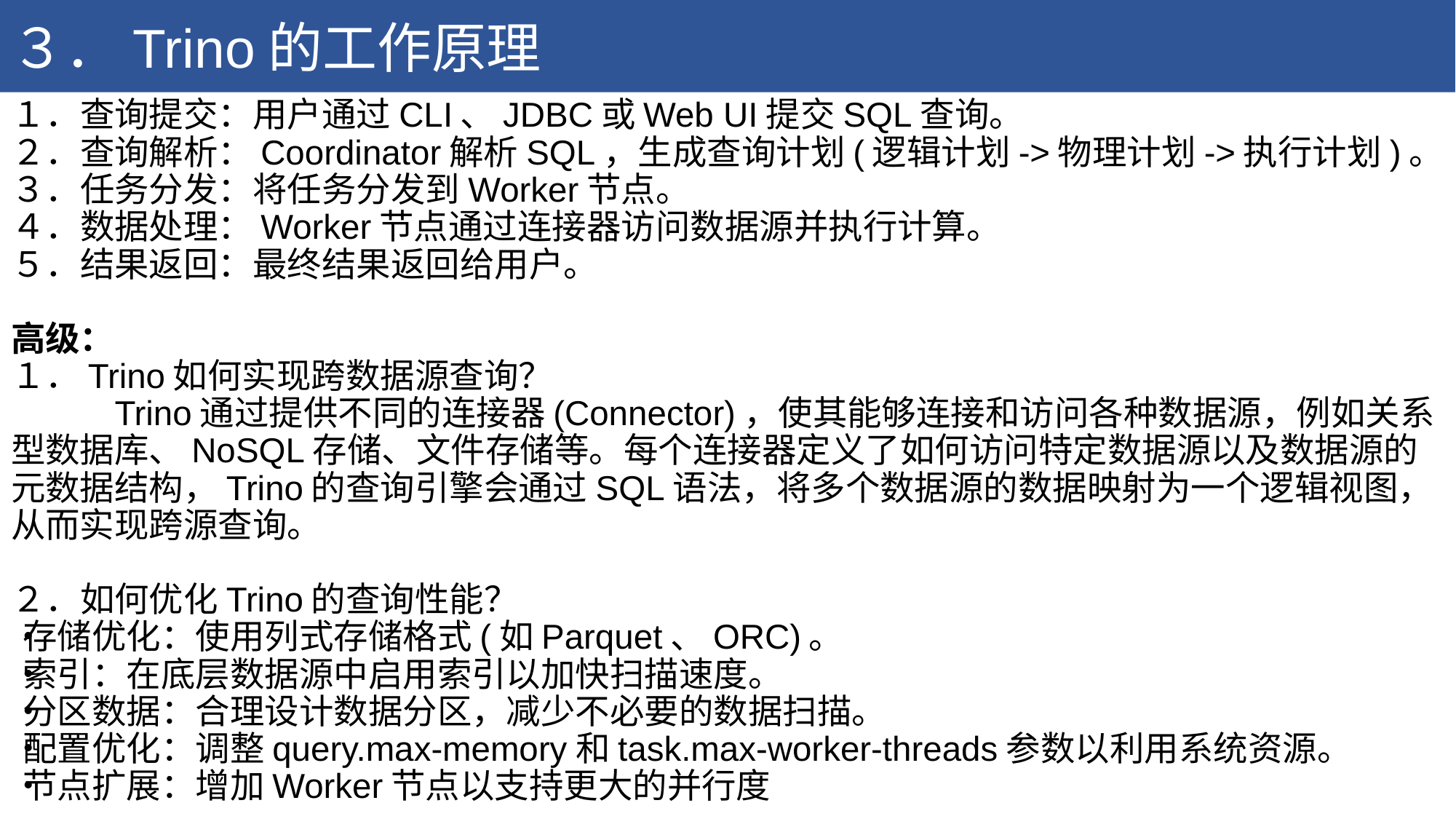

３．Trino的工作原理
# １．查询提交：用户通过CLI、JDBC或Web UI提交SQL查询。 ２．查询解析：Coordinator解析SQL，生成查询计划(逻辑计划->物理计划->执行计划)。 ３．任务分发：将任务分发到Worker节点。 ４．数据处理：Worker节点通过连接器访问数据源并执行计算。 ５．结果返回：最终结果返回给用户。 高级： １．Trino如何实现跨数据源查询？ Trino通过提供不同的连接器(Connector)，使其能够连接和访问各种数据源，例如关系型数据库、NoSQL存储、文件存储等。每个连接器定义了如何访问特定数据源以及数据源的元数据结构，Trino的查询引擎会通过SQL语法，将多个数据源的数据映射为一个逻辑视图，从而实现跨源查询。 ２．如何优化Trino的查询性能？ ・存储优化：使用列式存储格式(如Parquet、ORC)。 ・索引：在底层数据源中启用索引以加快扫描速度。 ・分区数据：合理设计数据分区，减少不必要的数据扫描。 ・配置优化：调整query.max-memory和task.max-worker-threads参数以利用系统资源。 ・节点扩展：增加Worker节点以支持更大的并行度